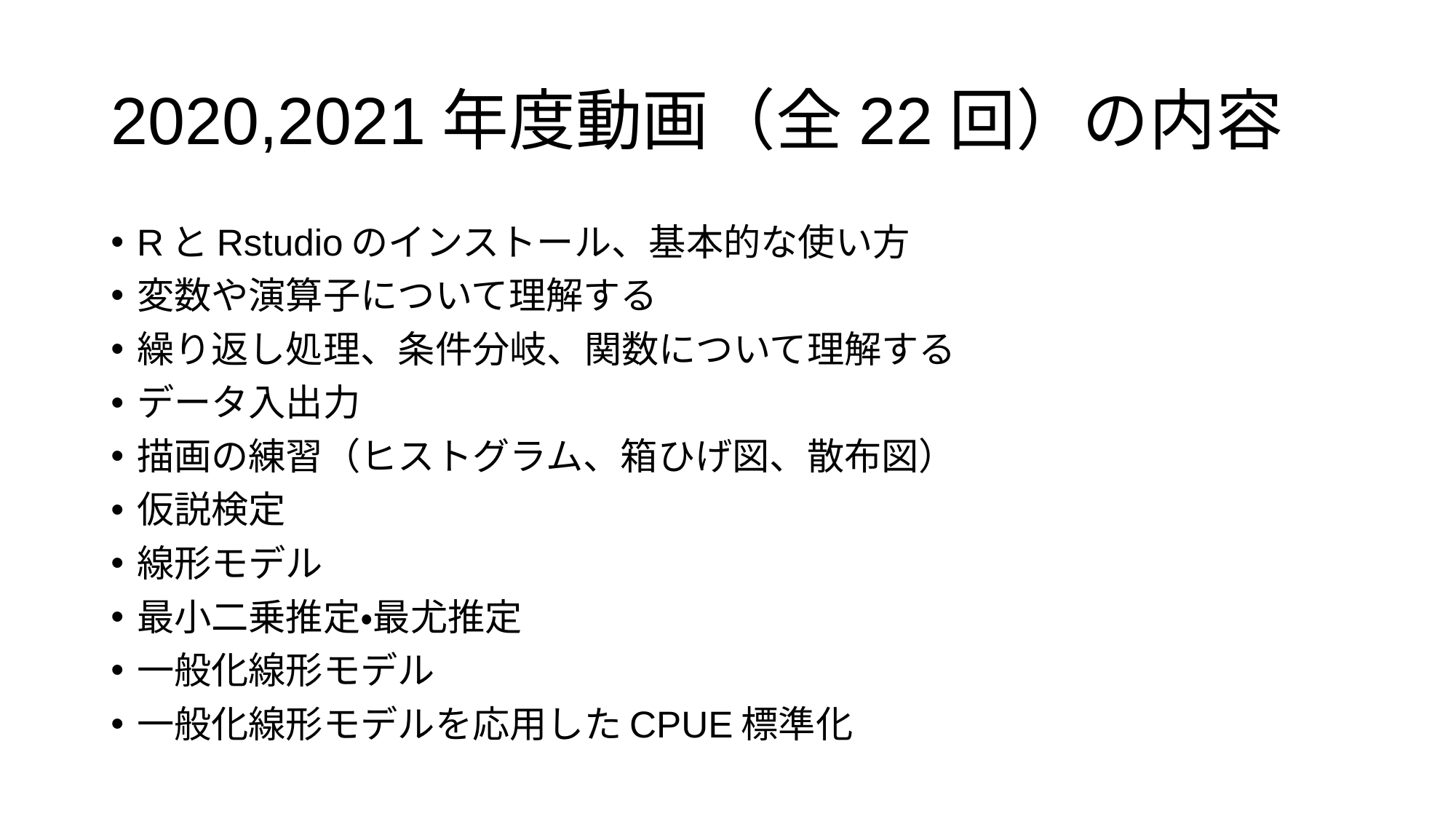

# 2020,2021年度動画（全22回）の内容
RとRstudioのインストール、基本的な使い方
変数や演算子について理解する
繰り返し処理、条件分岐、関数について理解する
データ入出力
描画の練習（ヒストグラム、箱ひげ図、散布図）
仮説検定
線形モデル
最小二乗推定・最尤推定
一般化線形モデル
一般化線形モデルを応用したCPUE標準化